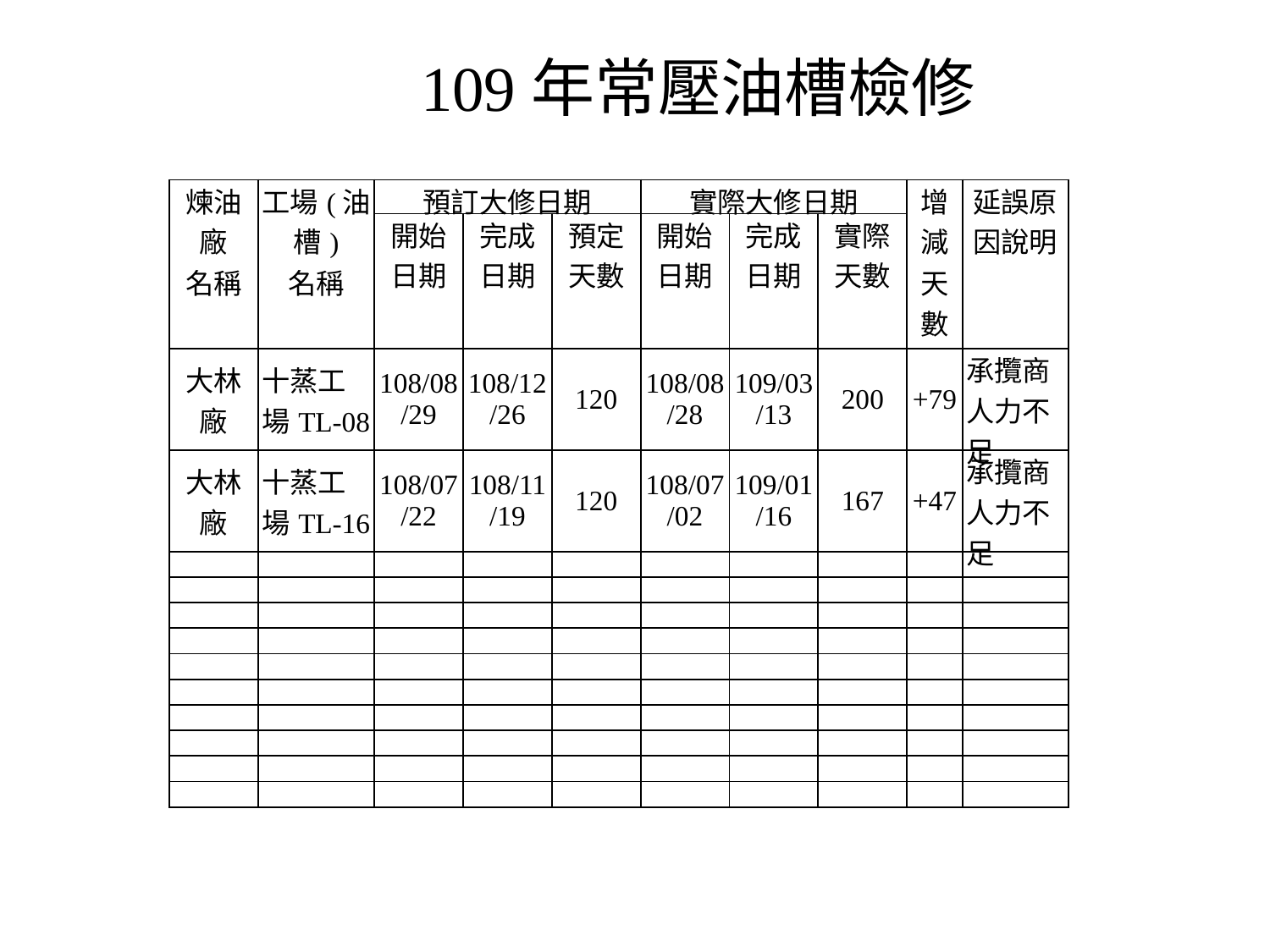

109年常壓油槽檢修
| 煉油廠 名稱 | 工場(油槽) 名稱 | 預訂大修日期 |  |  | 實際大修日期 |  |  | 增減 天數 | 延誤原因說明 |
| --- | --- | --- | --- | --- | --- | --- | --- | --- | --- |
|  |  | 開始日期 | 完成日期 | 預定天數 | 開始日期 | 完成日期 | 實際天數 |  |  |
| 大林廠 | 十蒸工場TL-08 | 108/08/29 | 108/12/26 | 120 | 108/08/28 | 109/03/13 | 200 | +79 | 承攬商人力不足 |
| 大林廠 | 十蒸工場TL-16 | 108/07/22 | 108/11/19 | 120 | 108/07/02 | 109/01/16 | 167 | +47 | 承攬商人力不足 |
|  |  |  |  |  |  |  |  |  |  |
|  |  |  |  |  |  |  |  |  |  |
|  |  |  |  |  |  |  |  |  |  |
|  |  |  |  |  |  |  |  |  |  |
|  |  |  |  |  |  |  |  |  |  |
|  |  |  |  |  |  |  |  |  |  |
|  |  |  |  |  |  |  |  |  |  |
|  |  |  |  |  |  |  |  |  |  |
|  |  |  |  |  |  |  |  |  |  |
|  |  |  |  |  |  |  |  |  |  |